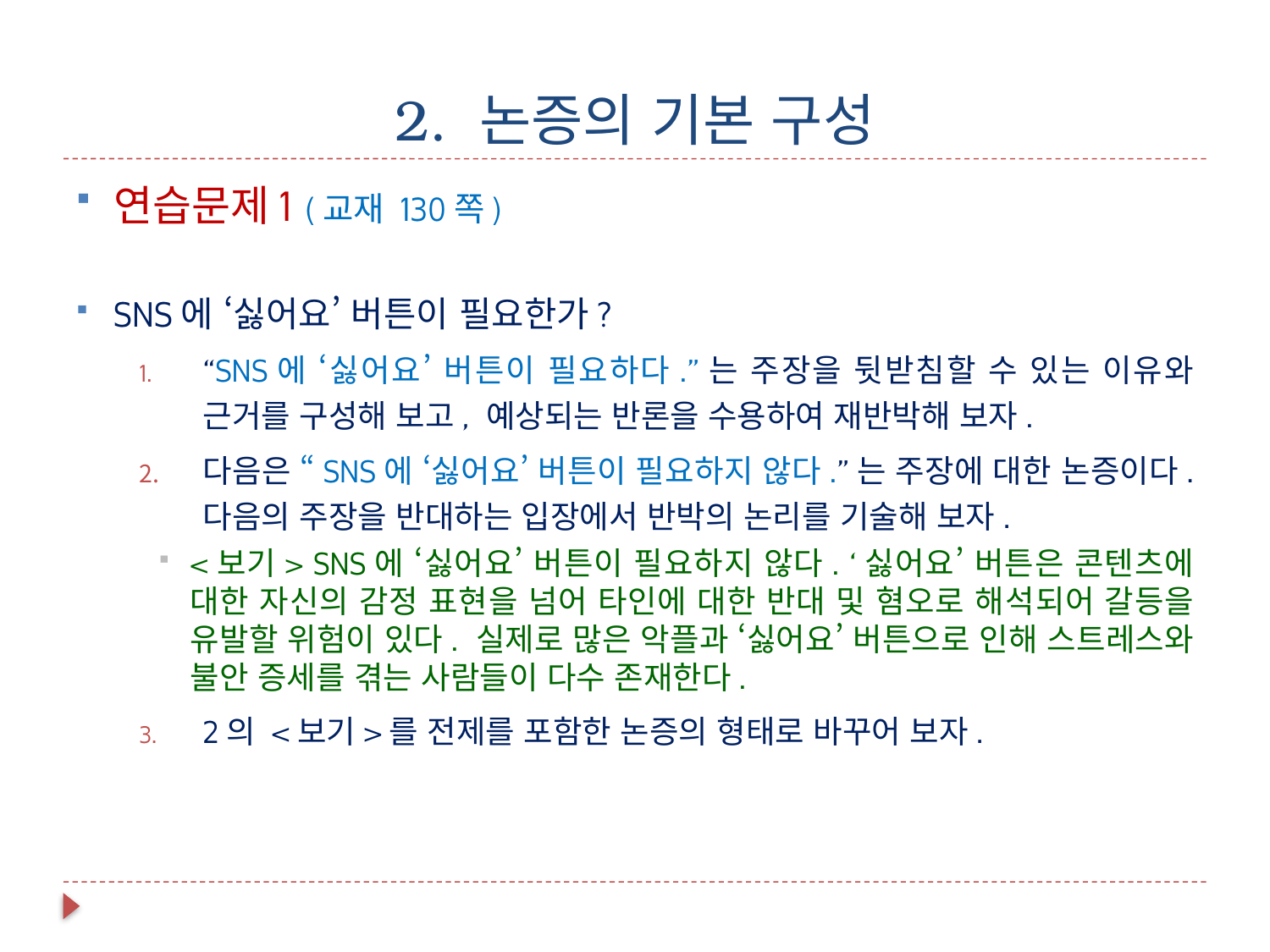

# 2. 논증의 기본 구성
연습문제1 (교재 130쪽)

SNS에 ‘싫어요’ 버튼이 필요한가?
“SNS에 ‘싫어요’ 버튼이 필요하다.”는 주장을 뒷받침할 수 있는 이유와 근거를 구성해 보고, 예상되는 반론을 수용하여 재반박해 보자.
다음은 “SNS에 ‘싫어요’ 버튼이 필요하지 않다.”는 주장에 대한 논증이다. 다음의 주장을 반대하는 입장에서 반박의 논리를 기술해 보자.
<보기> SNS에 ‘싫어요’ 버튼이 필요하지 않다. ‘싫어요’ 버튼은 콘텐츠에 대한 자신의 감정 표현을 넘어 타인에 대한 반대 및 혐오로 해석되어 갈등을 유발할 위험이 있다. 실제로 많은 악플과 ‘싫어요’ 버튼으로 인해 스트레스와 불안 증세를 겪는 사람들이 다수 존재한다.
2의 <보기>를 전제를 포함한 논증의 형태로 바꾸어 보자.